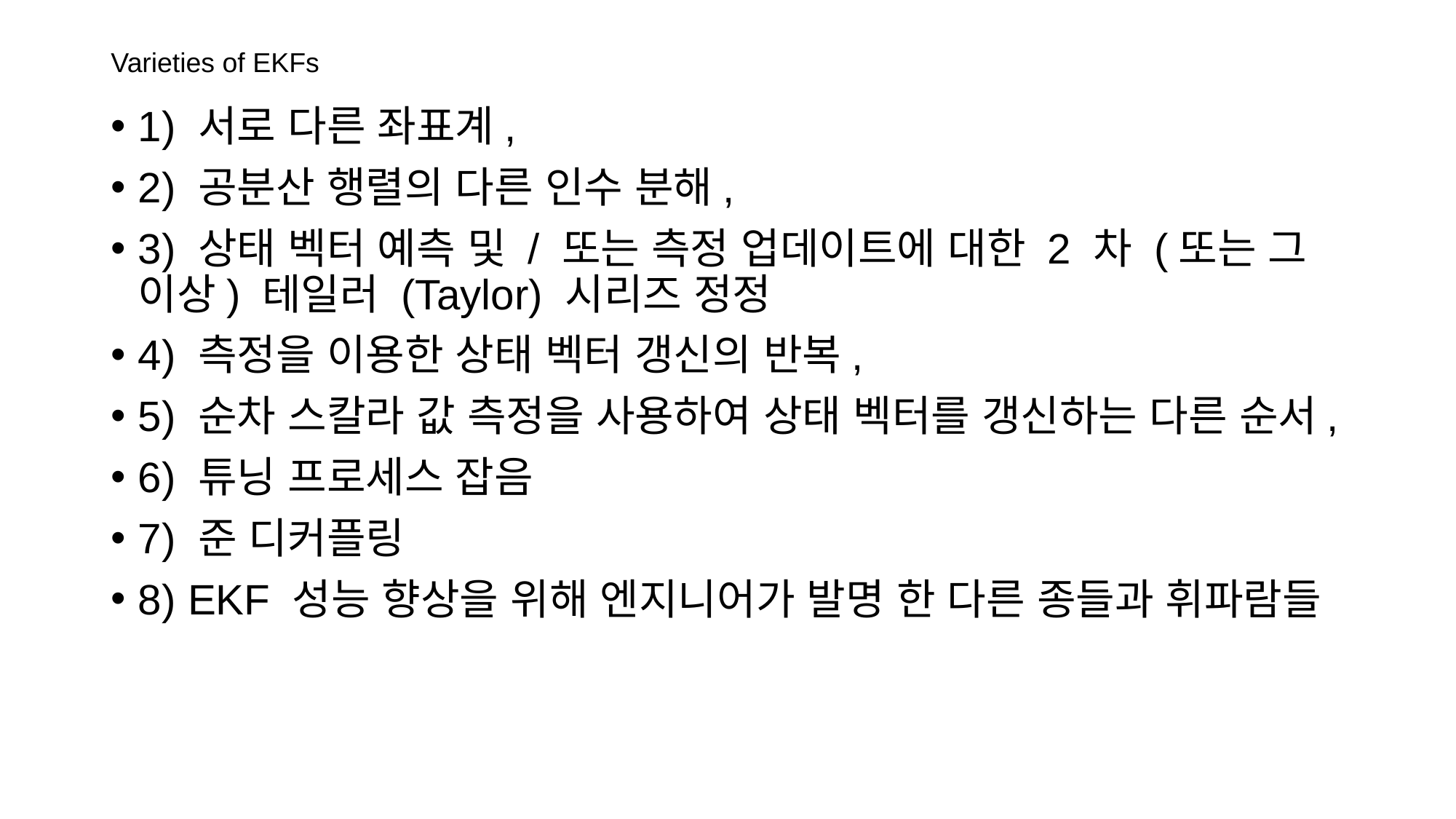

# Varieties of EKFs
1) 서로 다른 좌표계,
2) 공분산 행렬의 다른 인수 분해,
3) 상태 벡터 예측 및 / 또는 측정 업데이트에 대한 2 차 (또는 그 이상) 테일러 (Taylor) 시리즈 정정
4) 측정을 이용한 상태 벡터 갱신의 반복,
5) 순차 스칼라 값 측정을 사용하여 상태 벡터를 갱신하는 다른 순서,
6) 튜닝 프로세스 잡음
7) 준 디커플링
8) EKF 성능 향상을 위해 엔지니어가 발명 한 다른 종들과 휘파람들